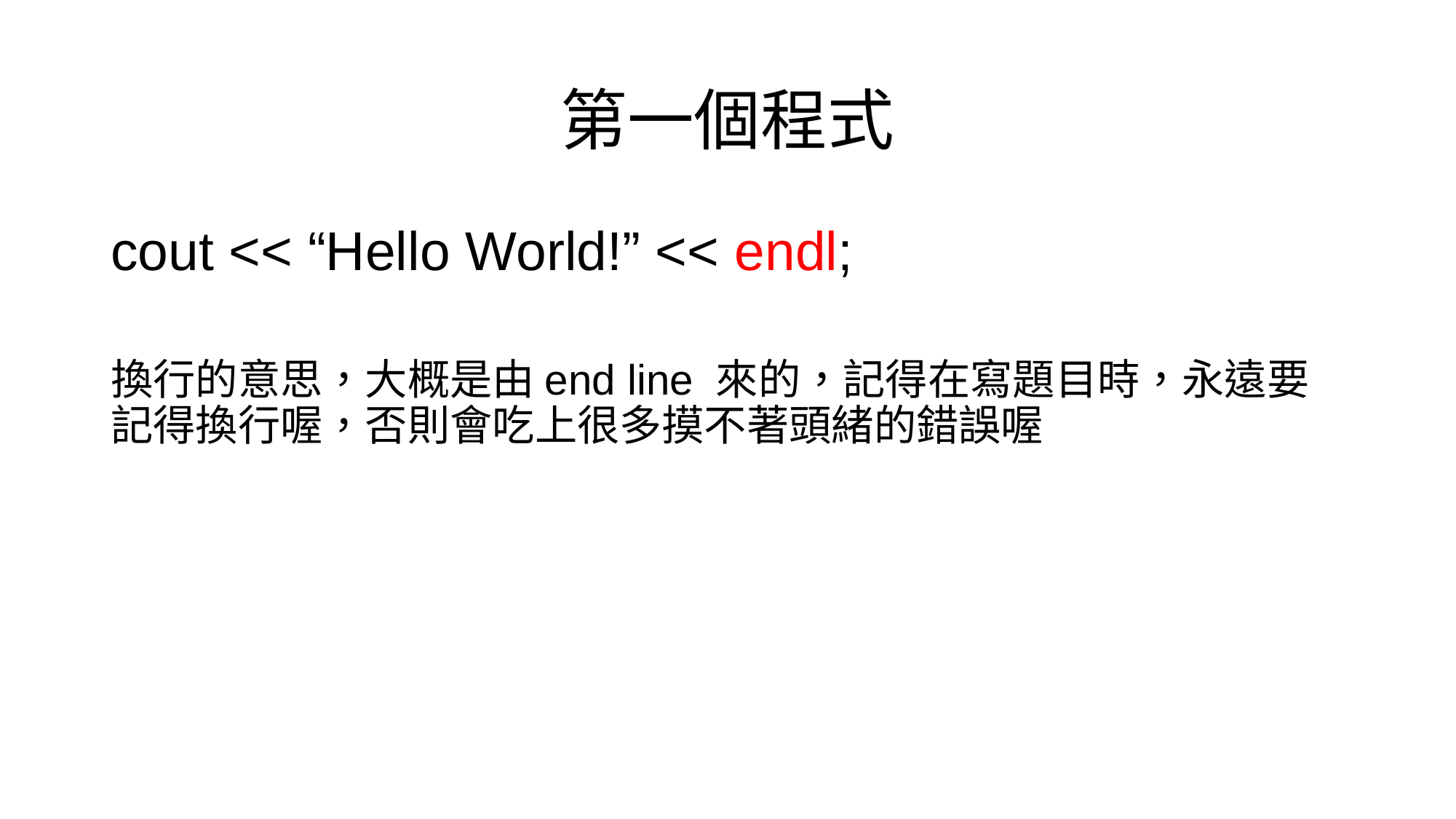

# 第一個程式
cout << “Hello World!” << endl;

換行的意思，大概是由end line 來的，記得在寫題目時，永遠要記得換行喔，否則會吃上很多摸不著頭緒的錯誤喔